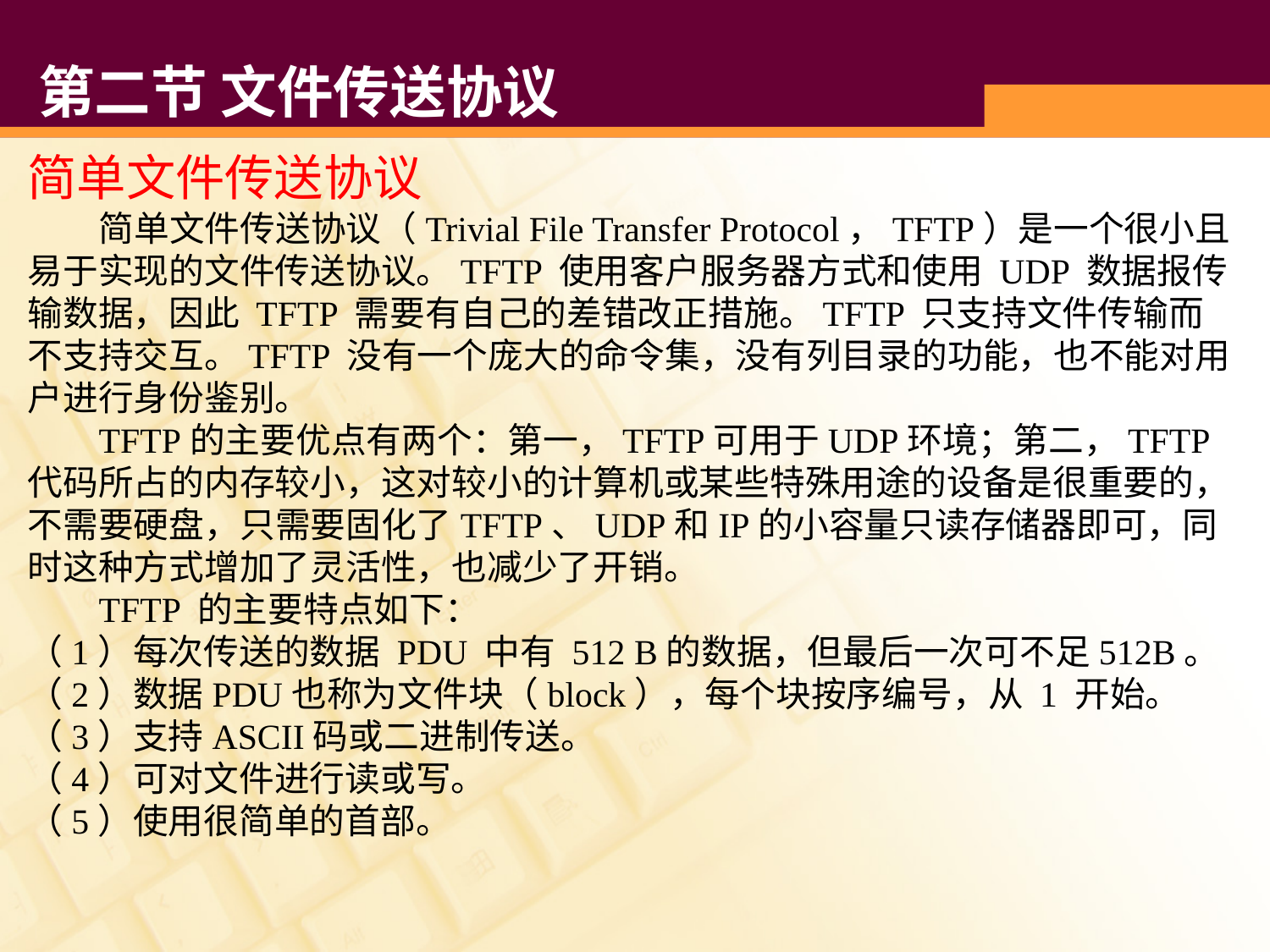

# 第二节 文件传送协议
简单文件传送协议
        简单文件传送协议（Trivial File Transfer Protocol，TFTP）是一个很小且易于实现的文件传送协议。TFTP 使用客户服务器方式和使用 UDP 数据报传输数据，因此 TFTP 需要有自己的差错改正措施。TFTP 只支持文件传输而不支持交互。TFTP 没有一个庞大的命令集，没有列目录的功能，也不能对用户进行身份鉴别。
        TFTP的主要优点有两个：第一，TFTP可用于UDP环境；第二，TFTP代码所占的内存较小，这对较小的计算机或某些特殊用途的设备是很重要的，不需要硬盘，只需要固化了TFTP、UDP和IP的小容量只读存储器即可，同时这种方式增加了灵活性，也减少了开销。
        TFTP 的主要特点如下：
（1）每次传送的数据 PDU 中有 512 B的数据，但最后一次可不足512B。
（2）数据PDU也称为文件块（block），每个块按序编号，从 1 开始。
（3）支持ASCII码或二进制传送。
（4）可对文件进行读或写。
（5）使用很简单的首部。